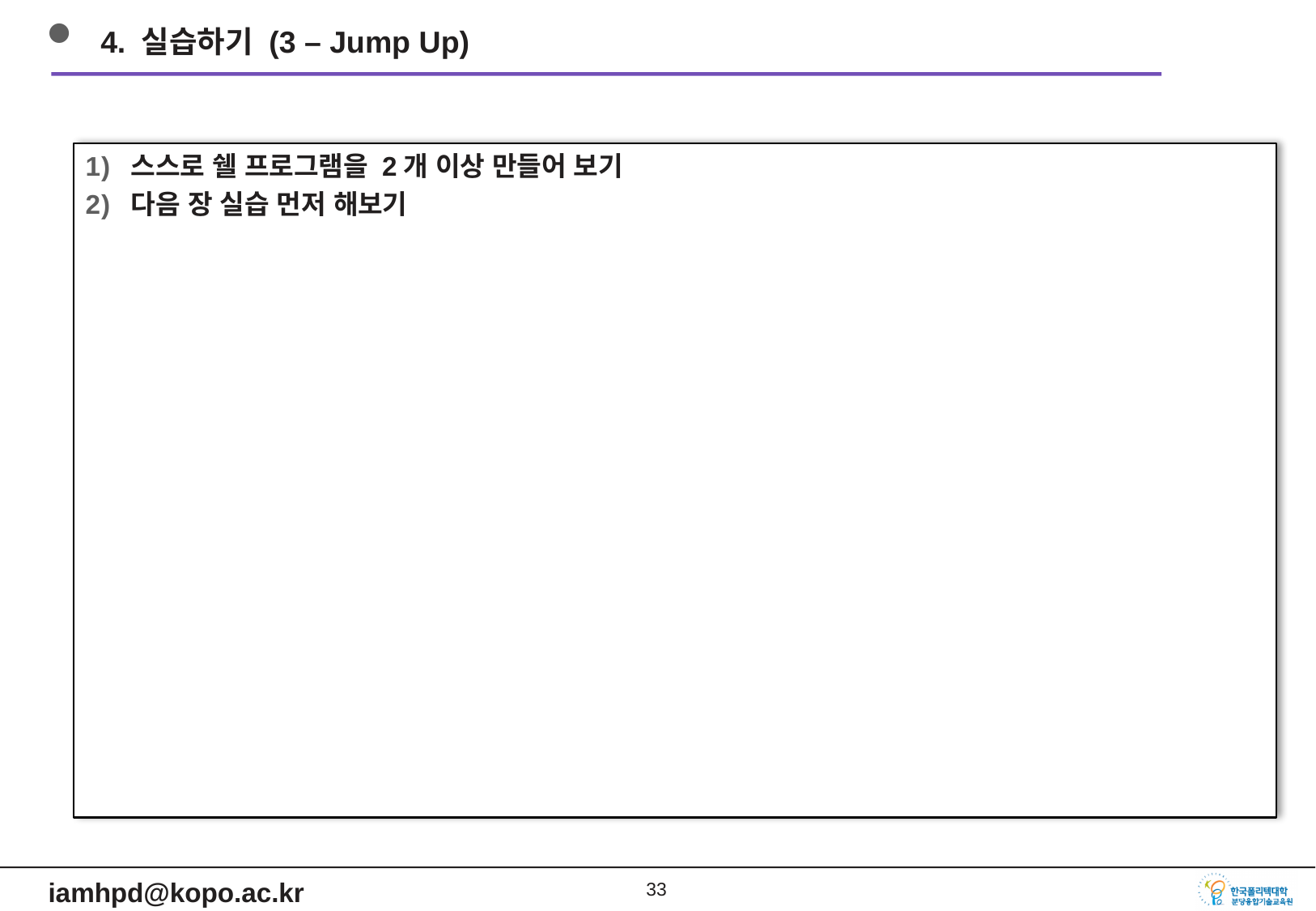

4. 실습하기 (3 – Jump Up)
스스로 쉘 프로그램을 2개 이상 만들어 보기
다음 장 실습 먼저 해보기
33